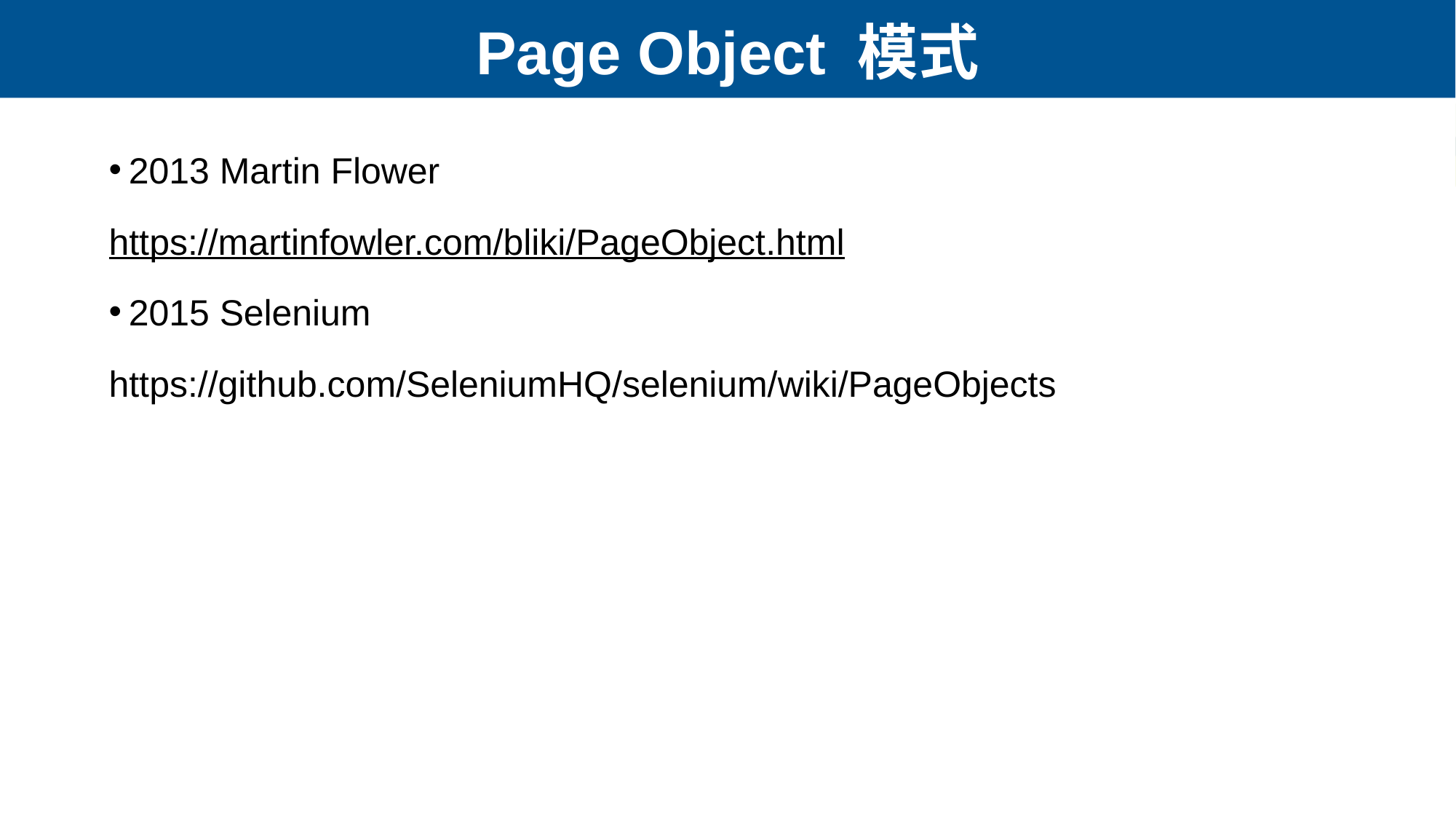

# Page Object 模式
2013 Martin Flower
https://martinfowler.com/bliki/PageObject.html
2015 Selenium
https://github.com/SeleniumHQ/selenium/wiki/PageObjects